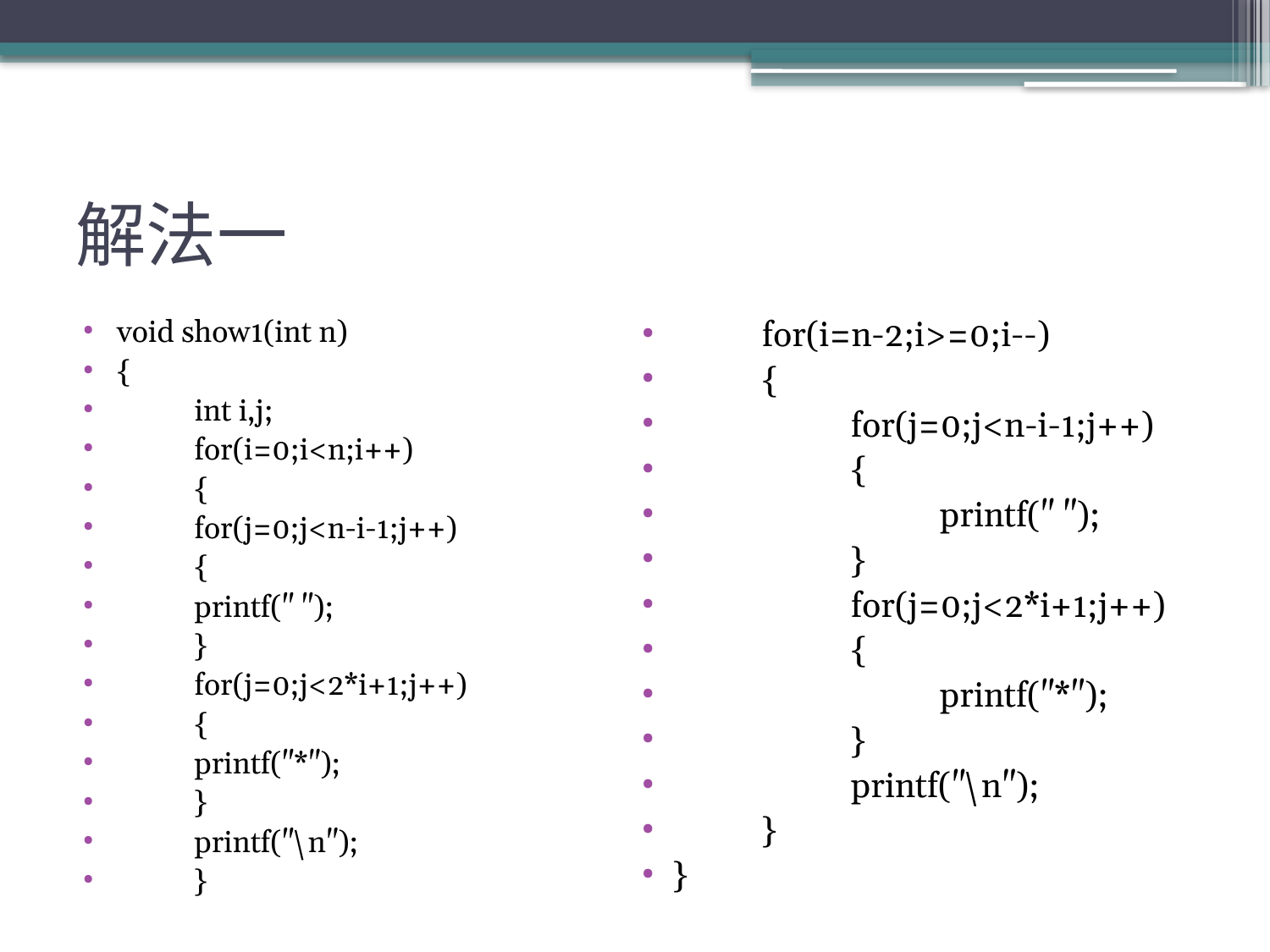

# 解法一
void show1(int n)
{
	int i,j;
	for(i=0;i<n;i++)
	{
		for(j=0;j<n-i-1;j++)
		{
			printf(" ");
		}
		for(j=0;j<2*i+1;j++)
		{
			printf("*");
		}
		printf("\n");
	}
	for(i=n-2;i>=0;i--)
	{
		for(j=0;j<n-i-1;j++)
		{
			printf(" ");
		}
		for(j=0;j<2*i+1;j++)
		{
			printf("*");
		}
		printf("\n");
	}
}